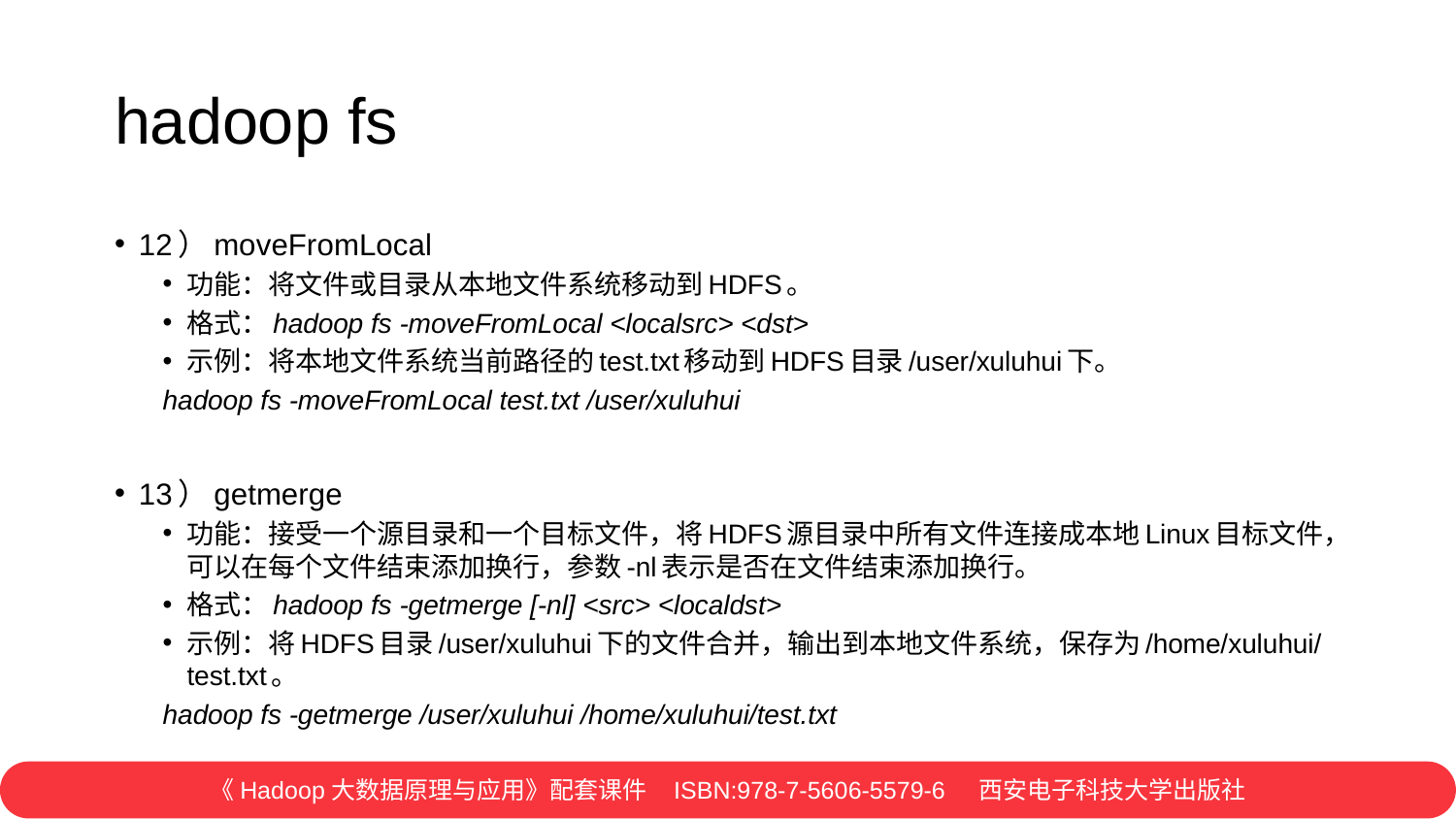

# hadoop fs
12）moveFromLocal
功能：将文件或目录从本地文件系统移动到HDFS。
格式：hadoop fs -moveFromLocal <localsrc> <dst>
示例：将本地文件系统当前路径的test.txt移动到HDFS目录/user/xuluhui下。
hadoop fs -moveFromLocal test.txt /user/xuluhui

13）getmerge
功能：接受一个源目录和一个目标文件，将HDFS源目录中所有文件连接成本地Linux目标文件，可以在每个文件结束添加换行，参数-nl表示是否在文件结束添加换行。
格式：hadoop fs -getmerge [-nl] <src> <localdst>
示例：将HDFS目录/user/xuluhui下的文件合并，输出到本地文件系统，保存为/home/xuluhui/test.txt。
hadoop fs -getmerge /user/xuluhui /home/xuluhui/test.txt